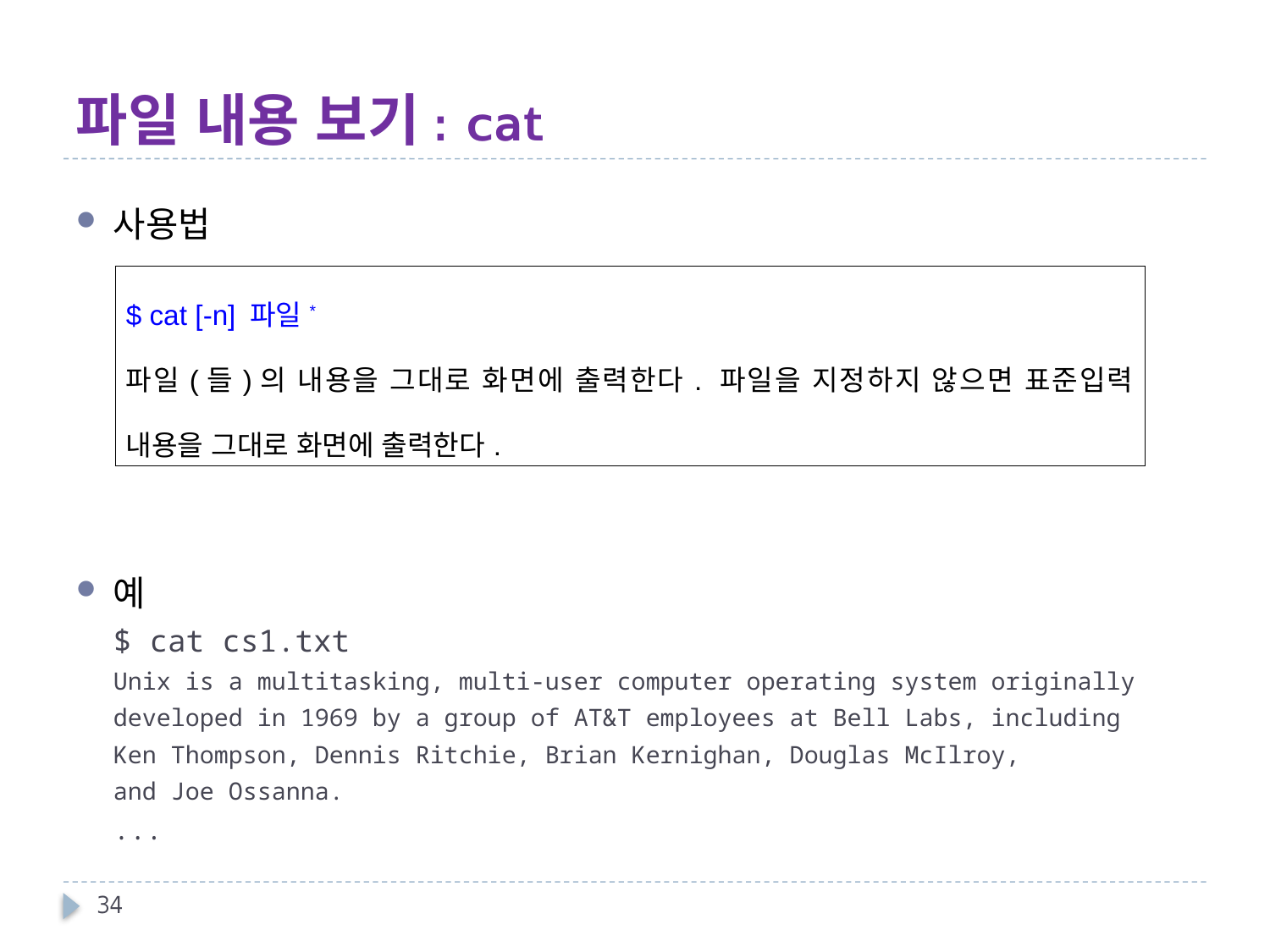

# 파일 내용 보기: cat
사용법

예
$ cat cs1.txt
Unix is a multitasking, multi-user computer operating system originally
developed in 1969 by a group of AT&T employees at Bell Labs, including
Ken Thompson, Dennis Ritchie, Brian Kernighan, Douglas McIlroy,
and Joe Ossanna.
...

| $ cat [-n] 파일\* 파일(들)의 내용을 그대로 화면에 출력한다. 파일을 지정하지 않으면 표준입력 내용을 그대로 화면에 출력한다. |
| --- |
34